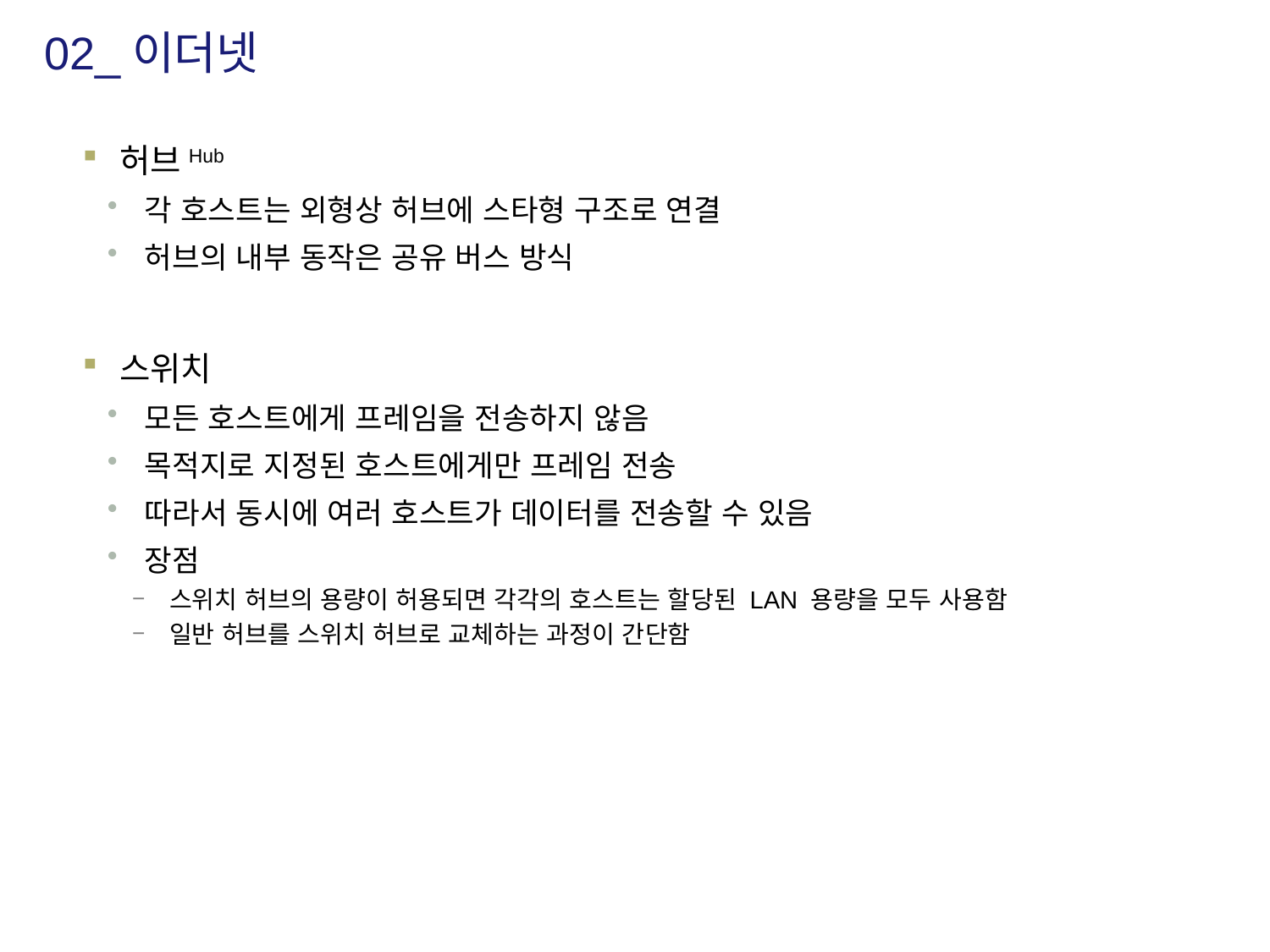

# 02_이더넷
허브Hub
각 호스트는 외형상 허브에 스타형 구조로 연결
허브의 내부 동작은 공유 버스 방식

스위치
모든 호스트에게 프레임을 전송하지 않음
목적지로 지정된 호스트에게만 프레임 전송
따라서 동시에 여러 호스트가 데이터를 전송할 수 있음
장점
스위치 허브의 용량이 허용되면 각각의 호스트는 할당된 LAN 용량을 모두 사용함
일반 허브를 스위치 허브로 교체하는 과정이 간단함